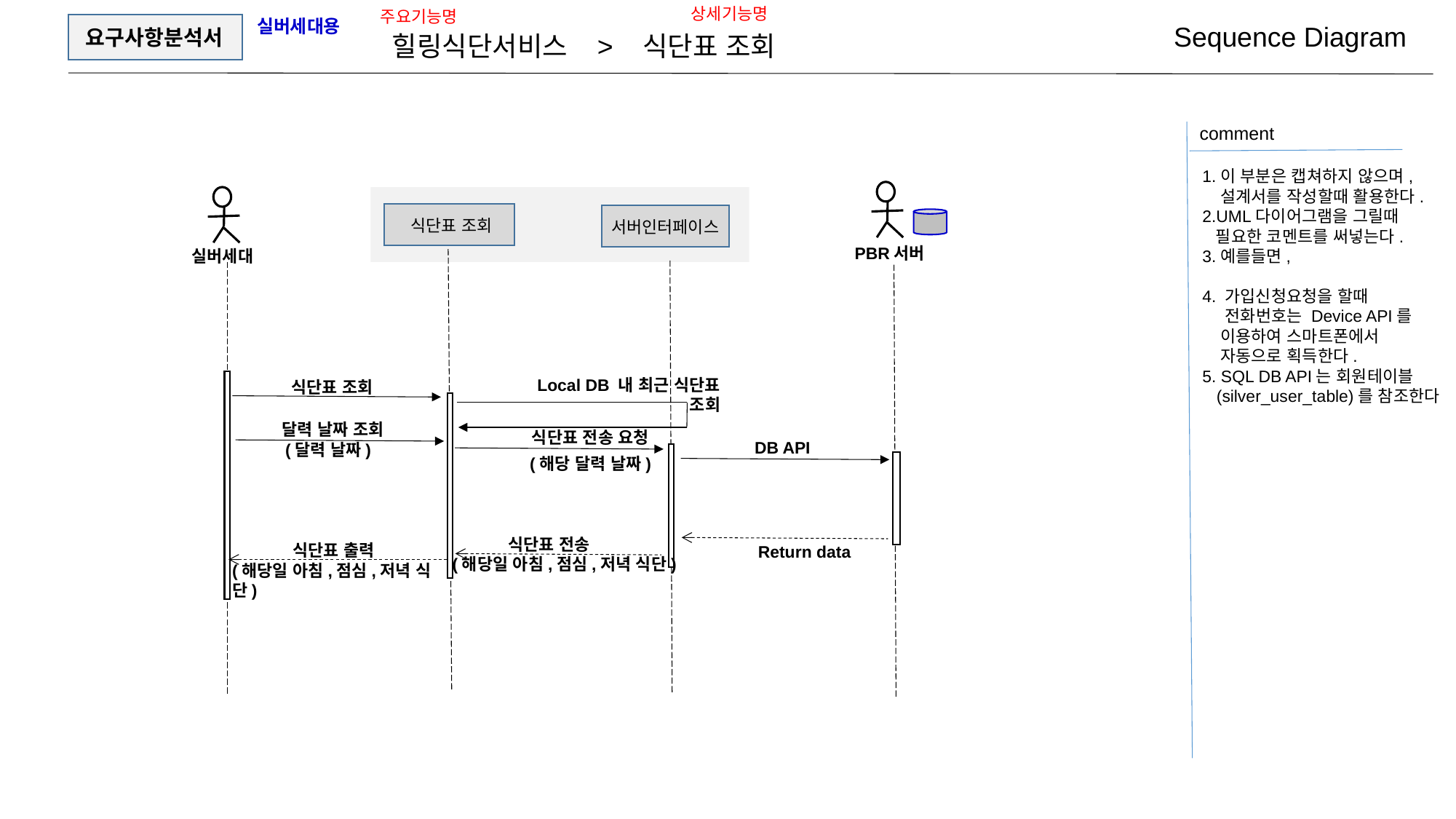

상세기능명
주요기능명
실버세대용
Sequence Diagram

요구사항분석서
힐링식단서비스   >   식단표 조회
comment
1.이 부분은 캡쳐하지 않으며,
   설계서를 작성할때 활용한다.
2.UML다이어그램을 그릴때
  필요한 코멘트를 써넣는다.
3.예를들면,

4. 가입신청요청을 할때
    전화번호는 Device API를
   이용하여 스마트폰에서
   자동으로 획득한다.
5. SQL DB API는 회원테이블
   (silver_user_table)를 참조한다

식단표 조회
서버인터페이스
PBR서버
실버세대
Local DB 내 최근 식단표
조회
식단표 조회

   달력 날짜 조회
    (달력 날짜)
식단표 전송 요청
(해당 달력 날짜)
DB API

           식단표 전송
(해당일 아침,점심,저녁 식단)
            식단표 출력
(해당일 아침,점심,저녁 식단)
Return data